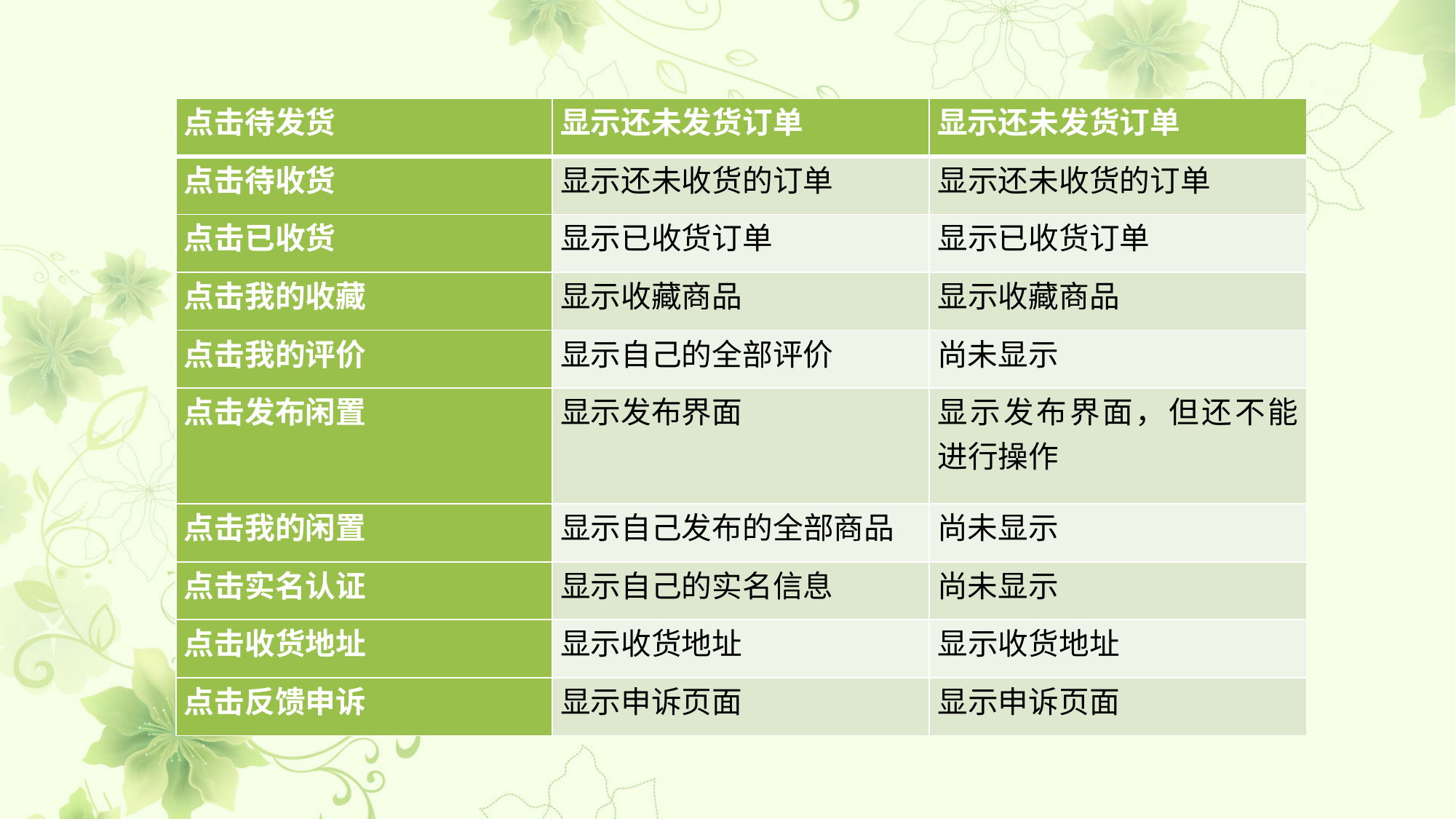

| 点击待发货 | 显示还未发货订单 | 显示还未发货订单 |
| --- | --- | --- |
| 点击待收货 | 显示还未收货的订单 | 显示还未收货的订单 |
| 点击已收货 | 显示已收货订单 | 显示已收货订单 |
| 点击我的收藏 | 显示收藏商品 | 显示收藏商品 |
| 点击我的评价 | 显示自己的全部评价 | 尚未显示 |
| 点击发布闲置 | 显示发布界面 | 显示发布界面，但还不能进行操作 |
| 点击我的闲置 | 显示自己发布的全部商品 | 尚未显示 |
| 点击实名认证 | 显示自己的实名信息 | 尚未显示 |
| 点击收货地址 | 显示收货地址 | 显示收货地址 |
| 点击反馈申诉 | 显示申诉页面 | 显示申诉页面 |